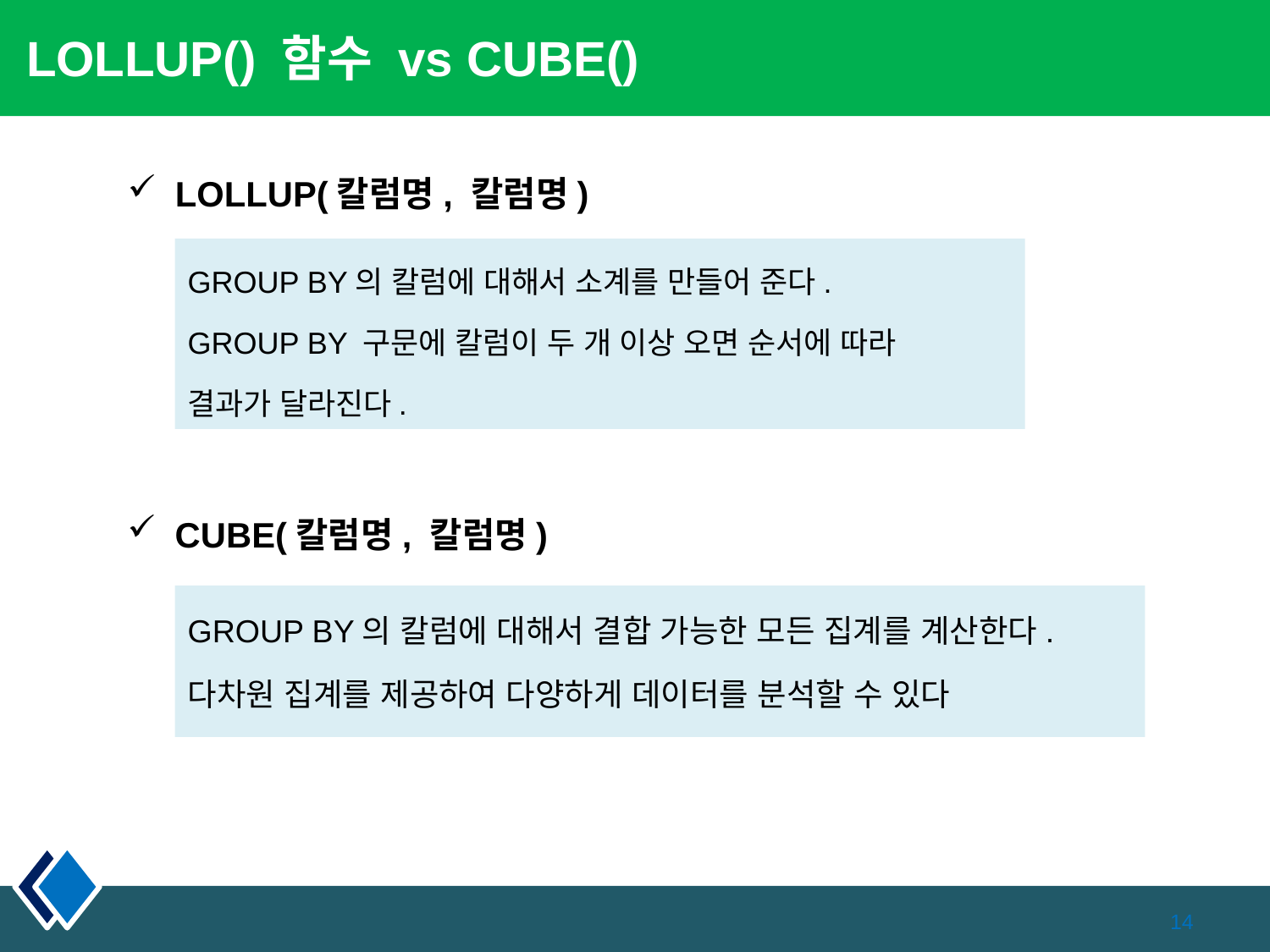

# LOLLUP() 함수 vs CUBE()
LOLLUP(칼럼명, 칼럼명)
GROUP BY의 칼럼에 대해서 소계를 만들어 준다.
GROUP BY 구문에 칼럼이 두 개 이상 오면 순서에 따라
결과가 달라진다.
CUBE(칼럼명, 칼럼명)
GROUP BY의 칼럼에 대해서 결합 가능한 모든 집계를 계산한다.
다차원 집계를 제공하여 다양하게 데이터를 분석할 수 있다
14